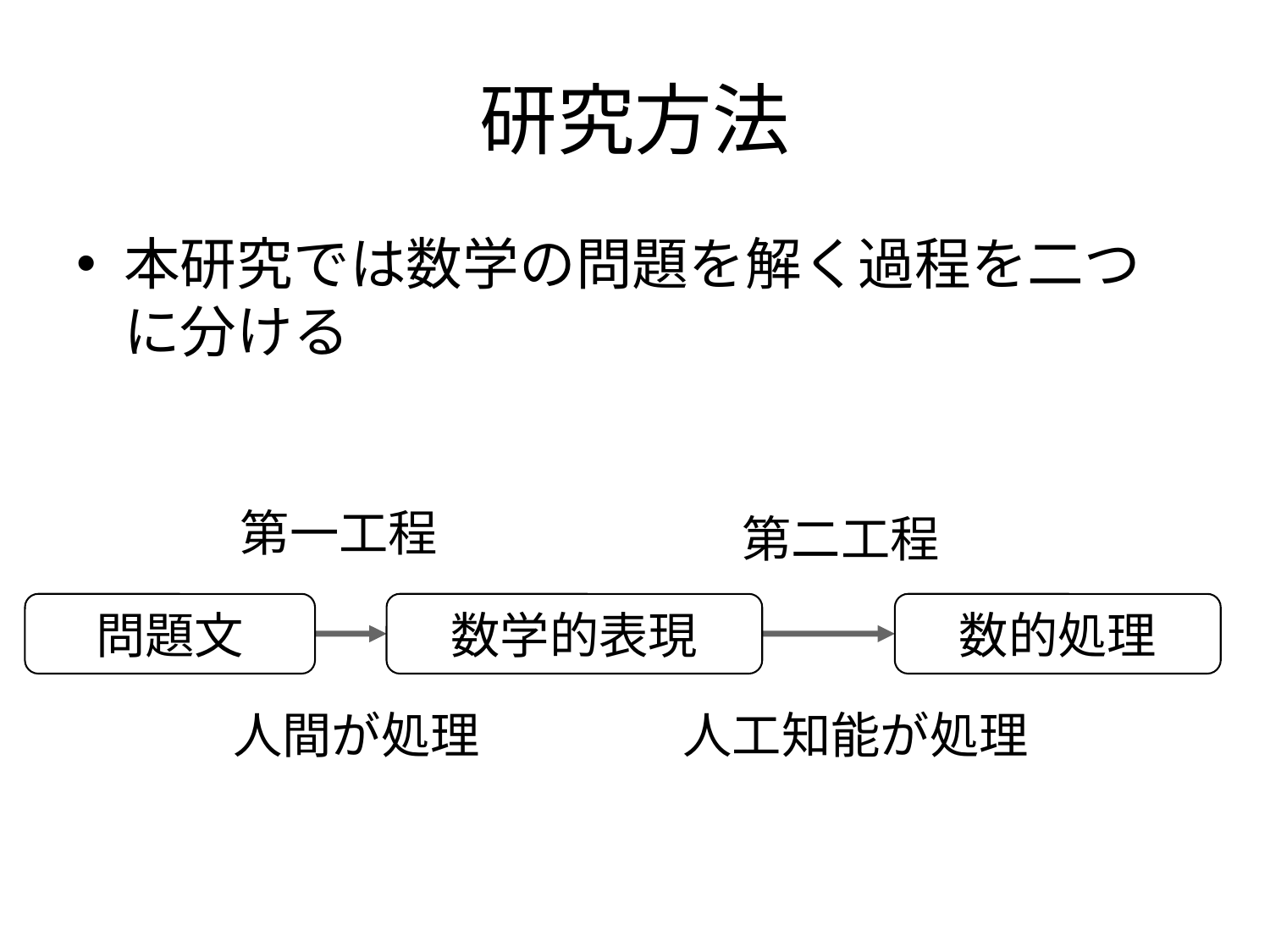

# 研究方法
本研究では数学の問題を解く過程を二つに分ける
第一工程
第二工程
問題文
数学的表現
数的処理
人間が処理
人工知能が処理